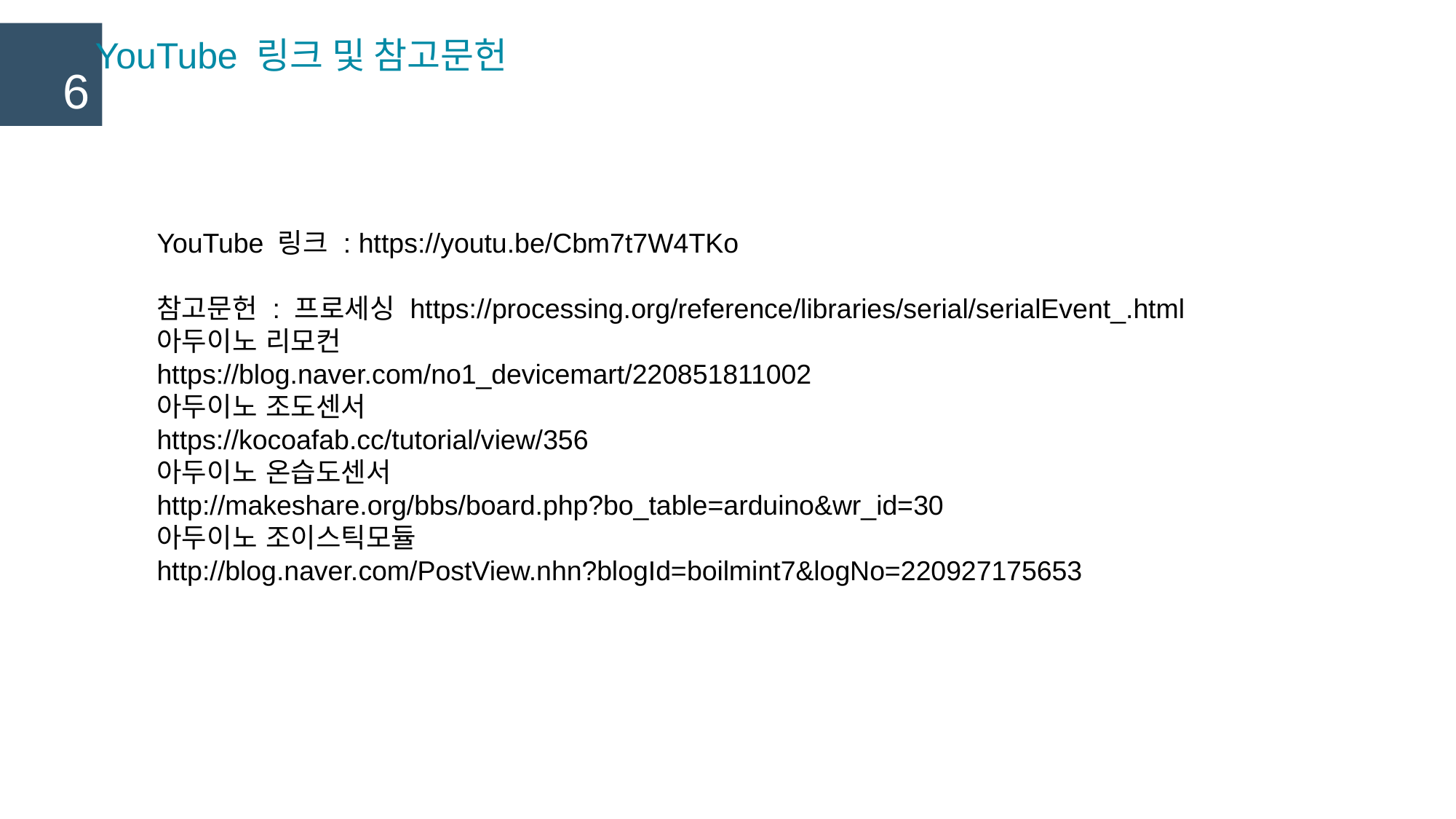

YouTube 링크 및 참고문헌

6

YouTube 링크 : https://youtu.be/Cbm7t7W4TKo

참고문헌 : 프로세싱 https://processing.org/reference/libraries/serial/serialEvent_.html
아두이노 리모컨
https://blog.naver.com/no1_devicemart/220851811002
아두이노 조도센서
https://kocoafab.cc/tutorial/view/356
아두이노 온습도센서
http://makeshare.org/bbs/board.php?bo_table=arduino&wr_id=30
아두이노 조이스틱모듈
http://blog.naver.com/PostView.nhn?blogId=boilmint7&logNo=220927175653